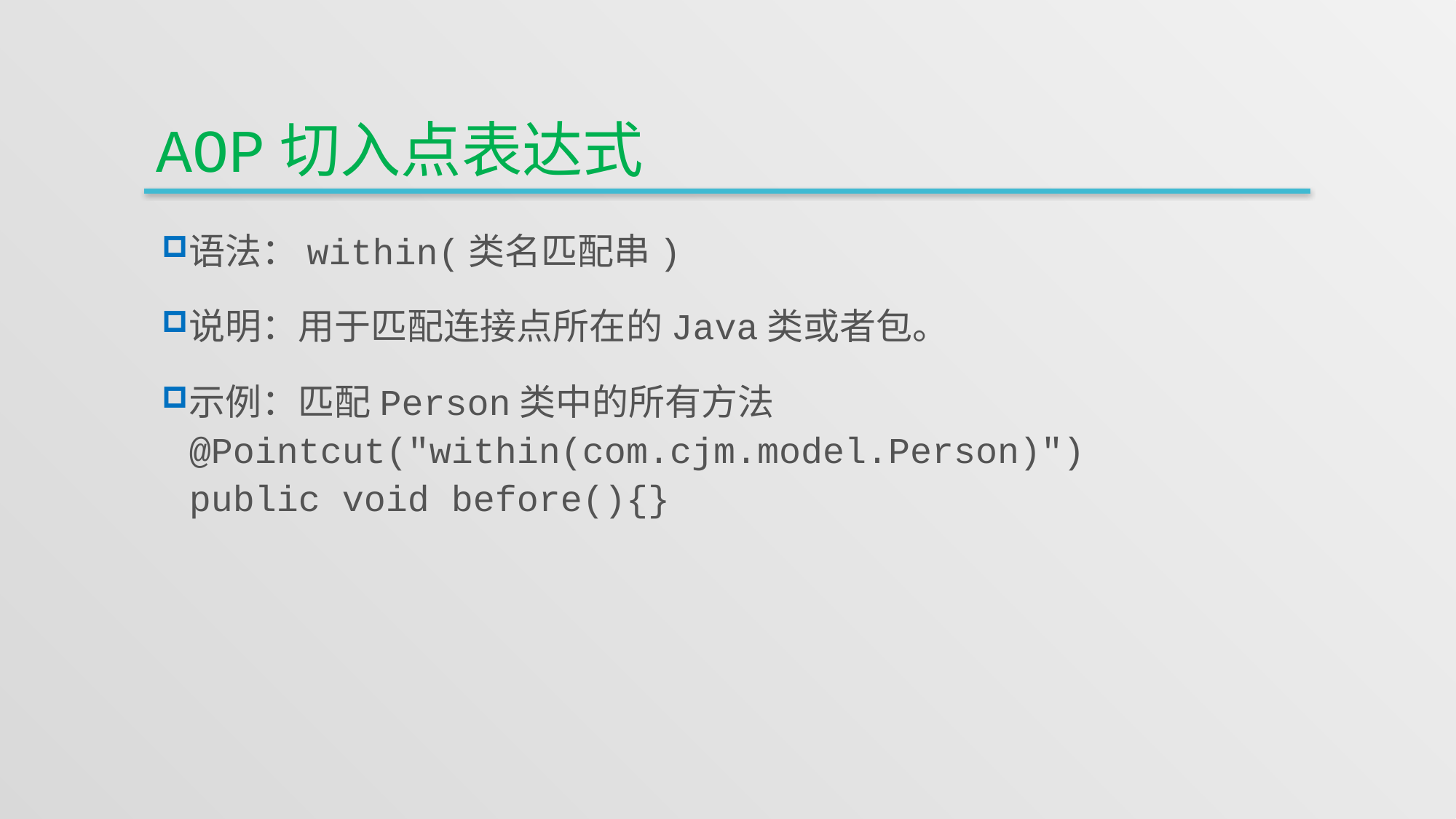

# aop切入点表达式
语法：within(类名匹配串)
说明：用于匹配连接点所在的Java类或者包。
示例：匹配Person类中的所有方法
@Pointcut("within(com.cjm.model.Person)")          public void before(){}